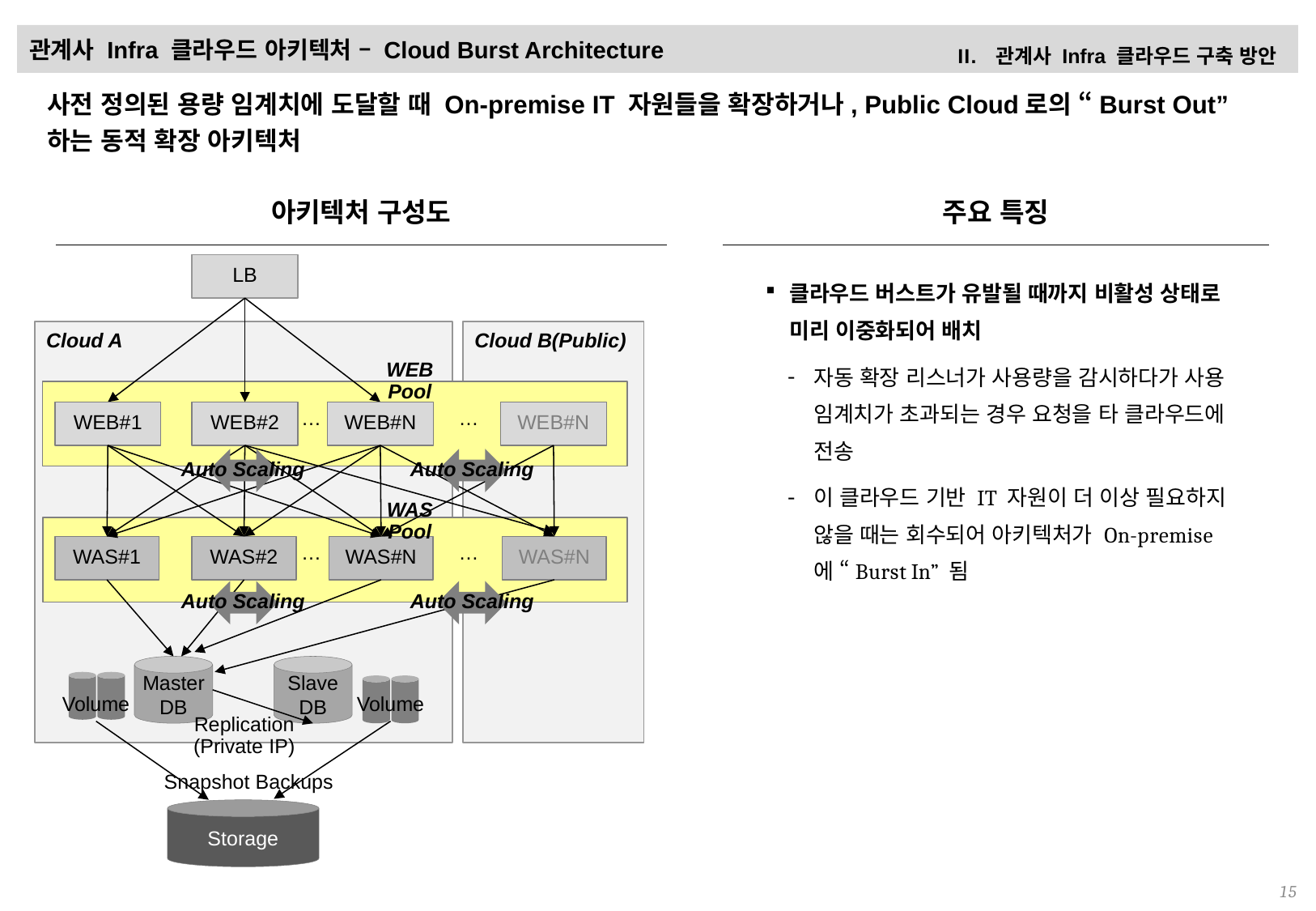

# 관계사 Infra 클라우드 아키텍처 – Cloud Burst Architecture
관계사 Infra 클라우드 구축 방안
사전 정의된 용량 임계치에 도달할 때 On-premise IT 자원들을 확장하거나, Public Cloud로의 “Burst Out”하는 동적 확장 아키텍처
아키텍처 구성도
주요 특징
LB
클라우드 버스트가 유발될 때까지 비활성 상태로 미리 이중화되어 배치
자동 확장 리스너가 사용량을 감시하다가 사용 임계치가 초과되는 경우 요청을 타 클라우드에 전송
이 클라우드 기반 IT 자원이 더 이상 필요하지 않을 때는 회수되어 아키텍처가 On-premise 에 “Burst In” 됨
Cloud A
Cloud B(Public)
WEB Pool

WEB#1
WEB#2
…
WEB#N
…
WEB#N

Auto Scaling

Auto Scaling
WAS Pool

WAS#1
WAS#2
WAS#N
WAS#N
…
…

Auto Scaling

Auto Scaling
Master
DB
Slave
DB

Volume
Volume
Replication
(Private IP)
Snapshot Backups
Storage